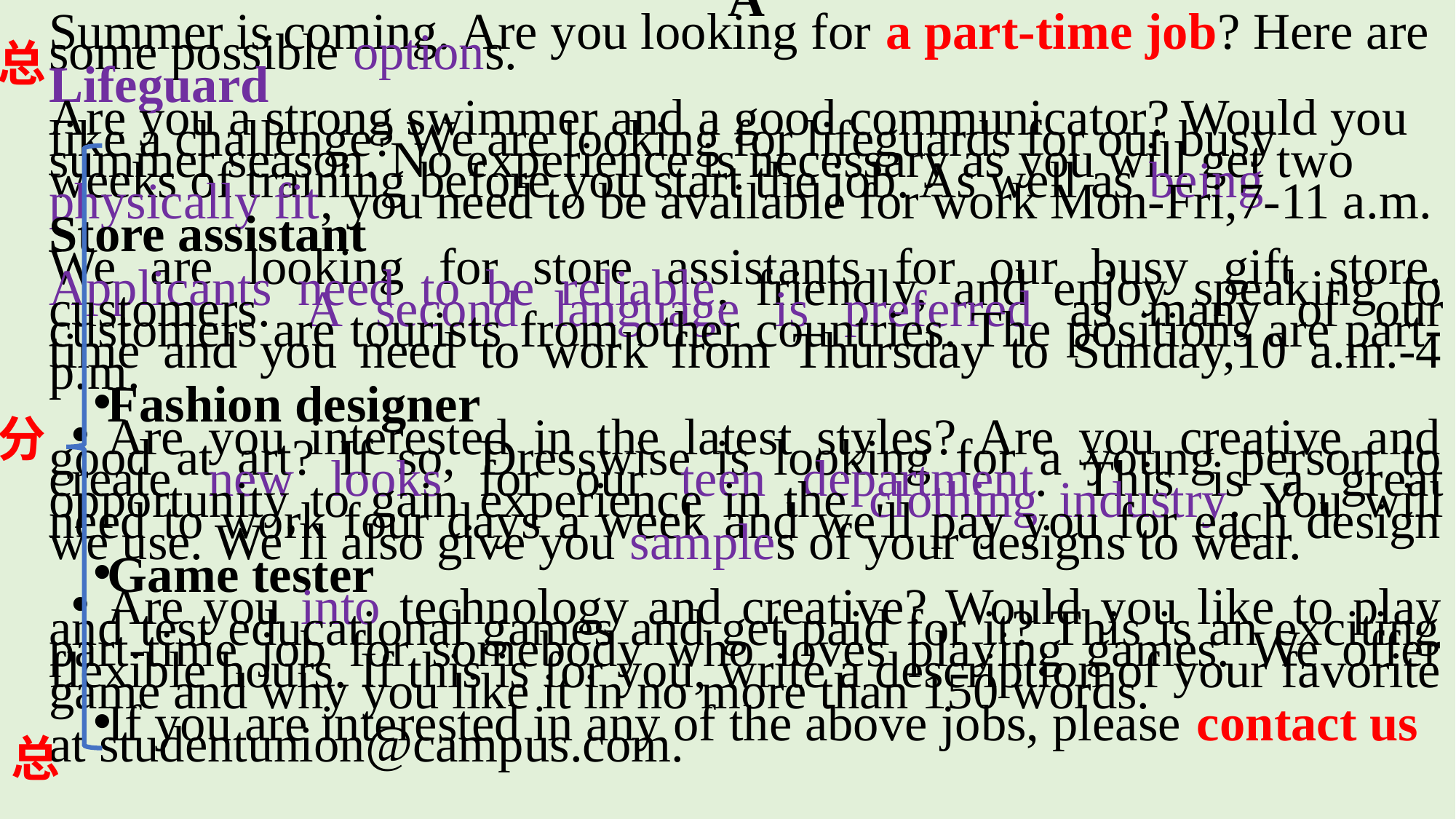

A
Summer is coming. Are you looking for a part-time job? Here are some possible options.
Lifeguard
Are you a strong swimmer and a good communicator? Would you like a challenge? We are looking for lifeguards for our busy summer season. No experience is necessary as you will get two weeks of training before you start the job. As well as being physically fit, you need to be available for work Mon-Fri,7-11 a.m.
Store assistant
We are looking for store assistants for our busy gift store. Applicants need to be reliable, friendly, and enjoy speaking to customers. A second language is preferred as many of our customers are tourists from other countries. The positions are part-time and you need to work from Thursday to Sunday,10 a.m.-4 p.m.
Fashion designer
Are you interested in the latest styles? Are you creative and good at art? If so, Dresswise is looking for a young person to create new looks for our teen department. This is a great opportunity to gain experience in the clothing industry. You will need to work four days a week and we'll pay you for each design we use. We’ll also give you samples of your designs to wear.
Game tester
Are you into technology and creative? Would you like to play and test educational games and get paid for it? This is an exciting part-time job for somebody who loves playing games. We offer flexible hours. If this is for you, write a description of your favorite game and why you like it in no more than 150 words.
If you are interested in any of the above jobs, please contact us at studentunion@campus.com.

总

分
总